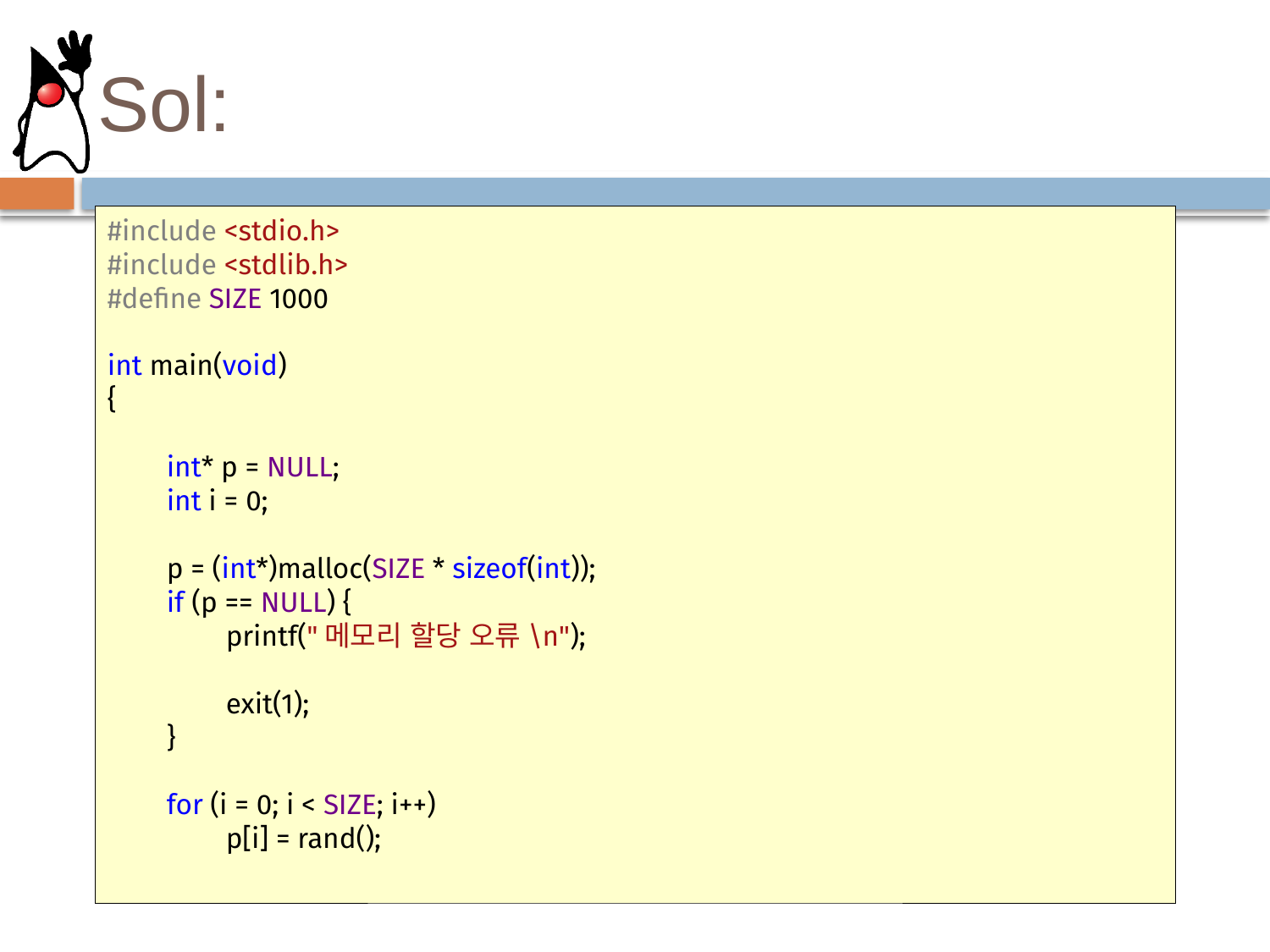

# Sol:
#include <stdio.h>
#include <stdlib.h>
#define SIZE 1000

int main(void)
{

        int* p = NULL;
        int i = 0;

        p = (int*)malloc(SIZE * sizeof(int));
        if (p == NULL) {
                printf("메모리 할당 오류\n");

                exit(1);
        }

        for (i = 0; i < SIZE; i++)
                p[i] = rand();